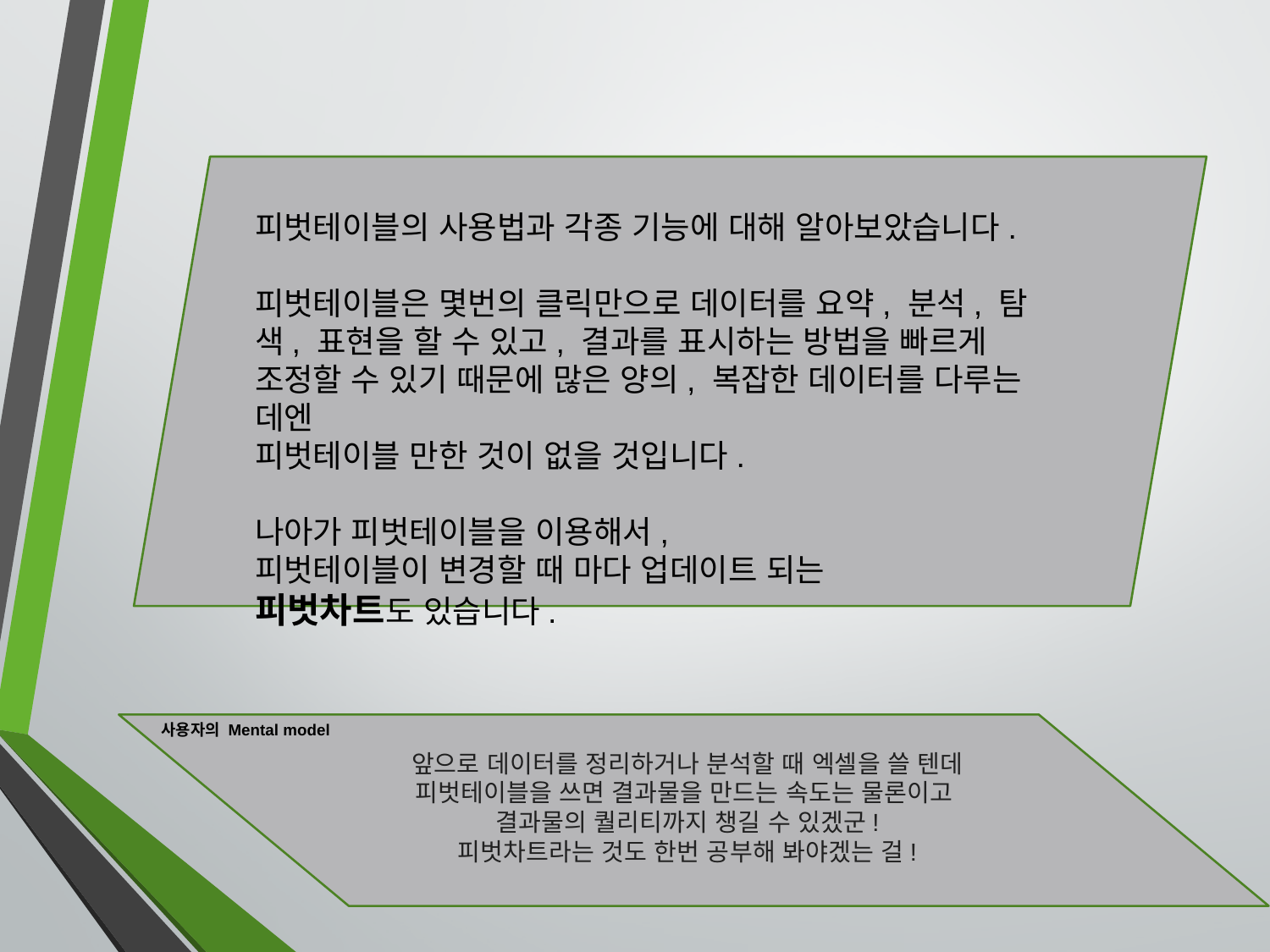

피벗테이블의 사용법과 각종 기능에 대해 알아보았습니다.

피벗테이블은 몇번의 클릭만으로 데이터를 요약, 분석, 탐색, 표현을 할 수 있고, 결과를 표시하는 방법을 빠르게 조정할 수 있기 때문에 많은 양의, 복잡한 데이터를 다루는 데엔
피벗테이블 만한 것이 없을 것입니다.

나아가 피벗테이블을 이용해서,
피벗테이블이 변경할 때 마다 업데이트 되는
피벗차트도 있습니다.
사용자의 Mental model
앞으로 데이터를 정리하거나 분석할 때 엑셀을 쓸 텐데 피벗테이블을 쓰면 결과물을 만드는 속도는 물론이고
결과물의 퀄리티까지 챙길 수 있겠군!
피벗차트라는 것도 한번 공부해 봐야겠는 걸!